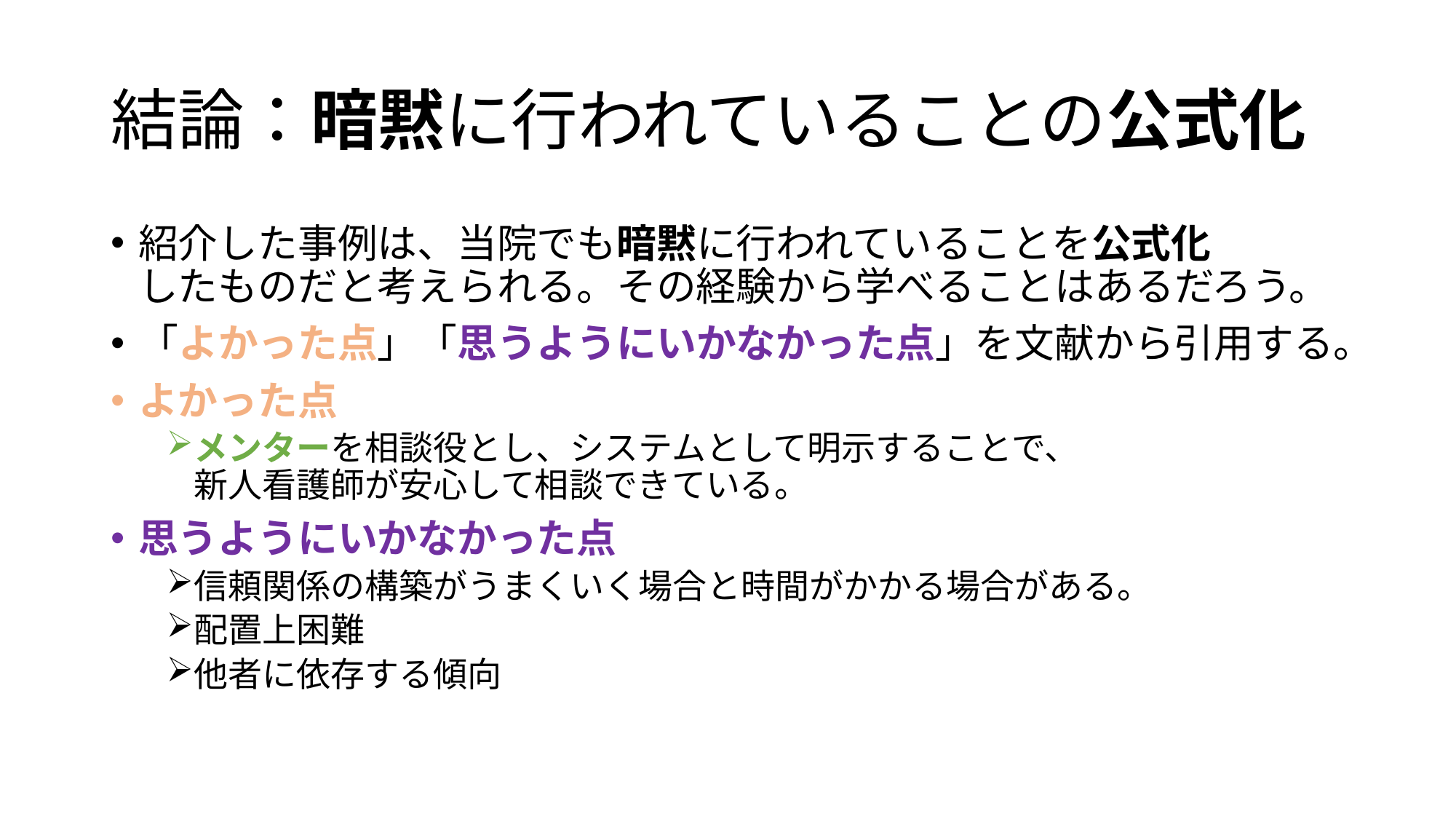

# 結論：暗黙に行われていることの公式化
紹介した事例は、当院でも暗黙に行われていることを公式化
したものだと考えられる。その経験から学べることはあるだろう。
「よかった点」「思うようにいかなかった点」を文献から引用する。
よかった点
メンターを相談役とし、システムとして明示することで、
新人看護師が安心して相談できている。
思うようにいかなかった点
信頼関係の構築がうまくいく場合と時間がかかる場合がある。
配置上困難
他者に依存する傾向